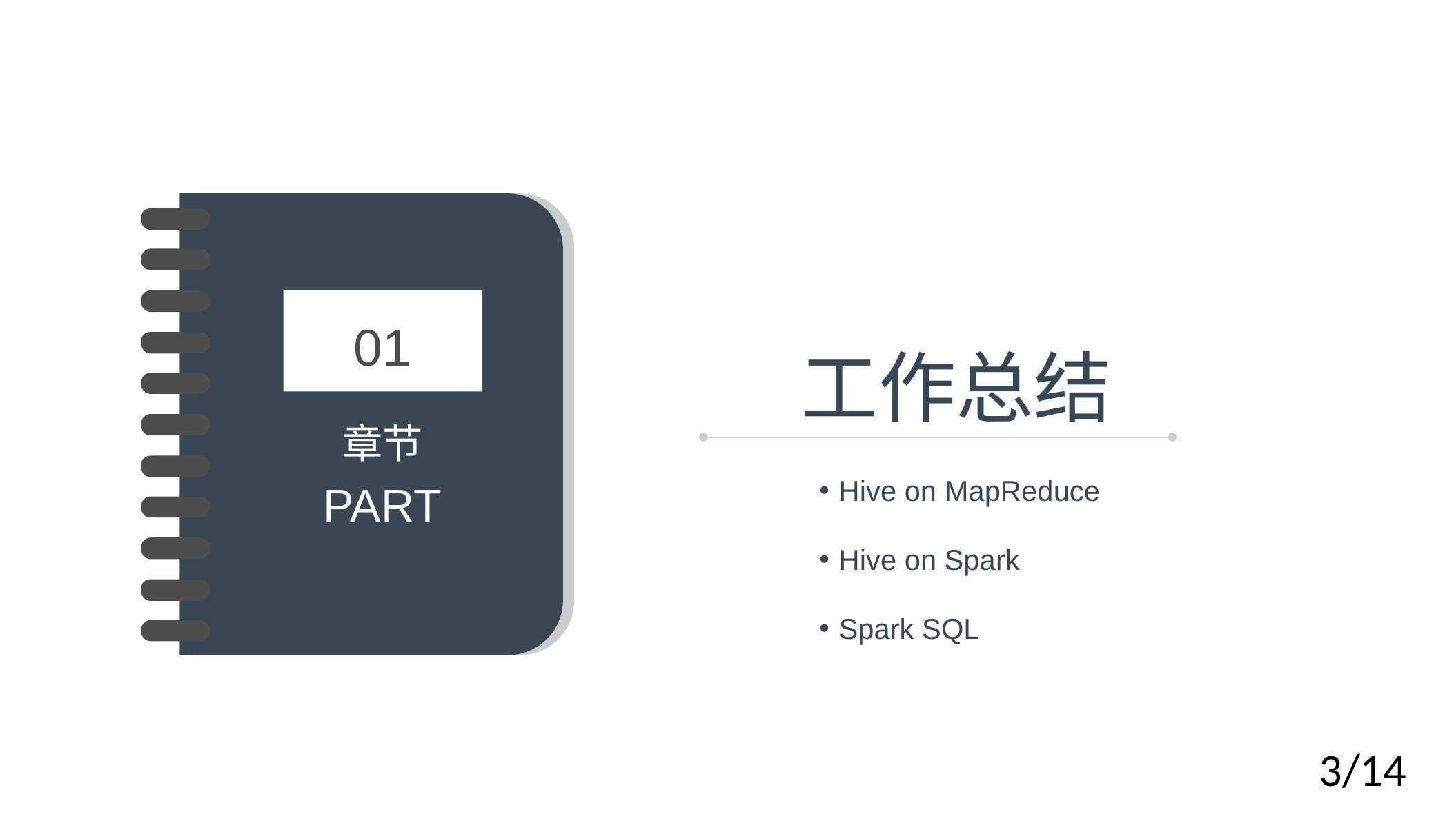

01
章节
PART
工作总结
Hive on MapReduce

Hive on Spark

Spark SQL
3/14